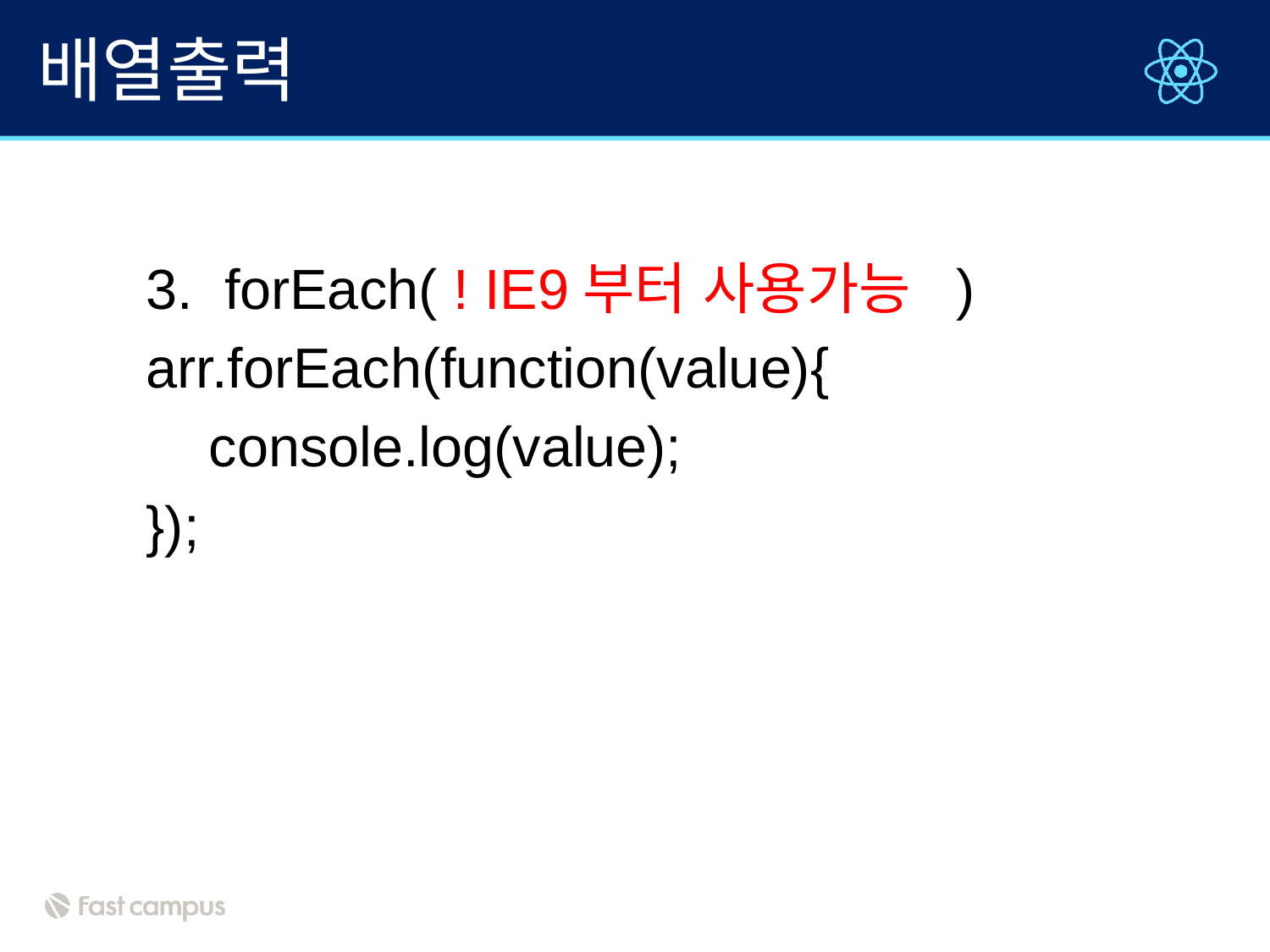

# 배열출력
3.  forEach( ! IE9부터 사용가능  )
arr.forEach(function(value){
    console.log(value);
});